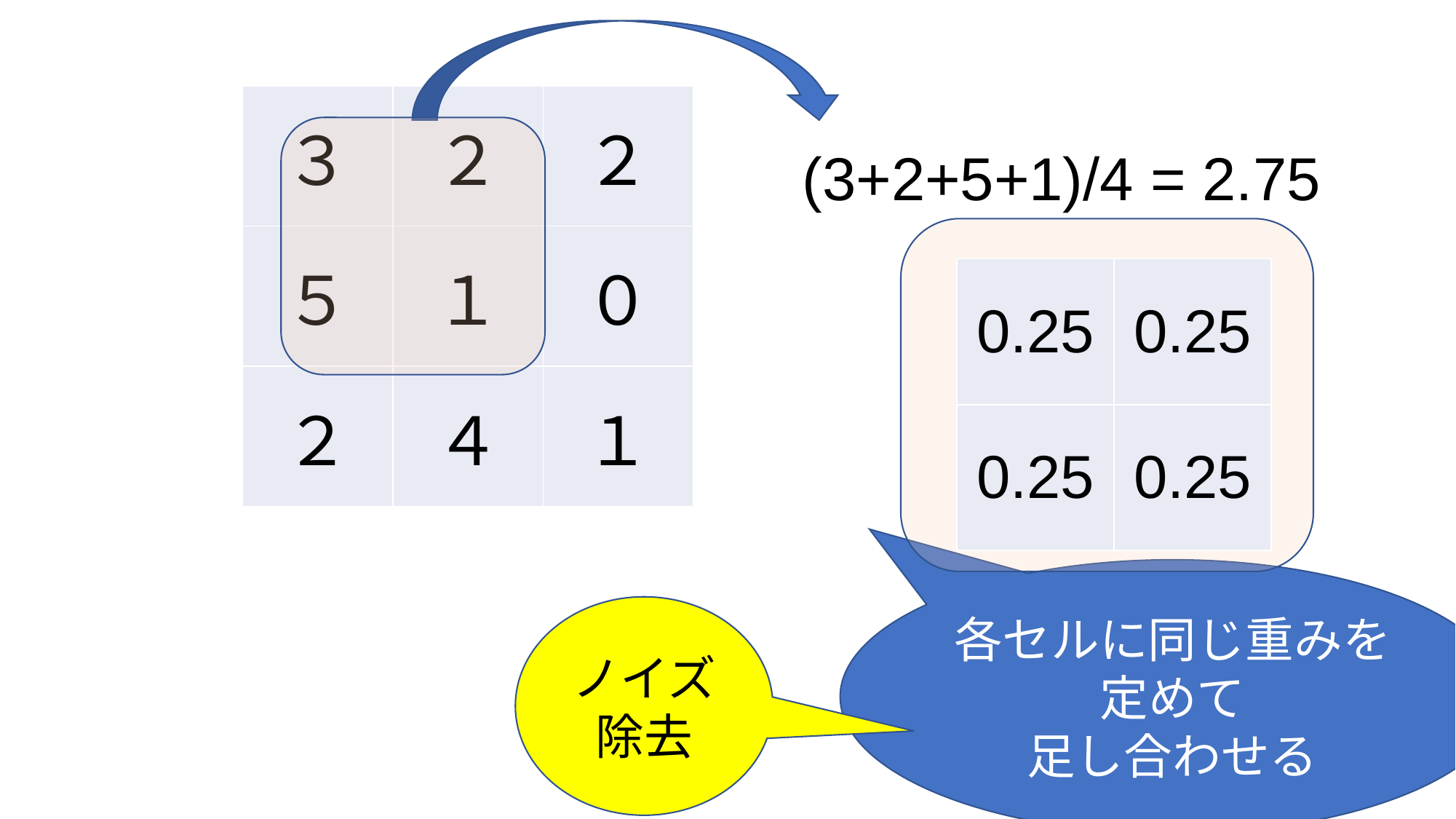

| ３ | ２ | ２ |
| --- | --- | --- |
| ５ | １ | ０ |
| ２ | ４ | １ |

(3+2+5+1)/4 = 2.75

| 0.25 | 0.25 |
| --- | --- |
| 0.25 | 0.25 |
各セルに同じ重みを定めて
足し合わせる
ノイズ除去